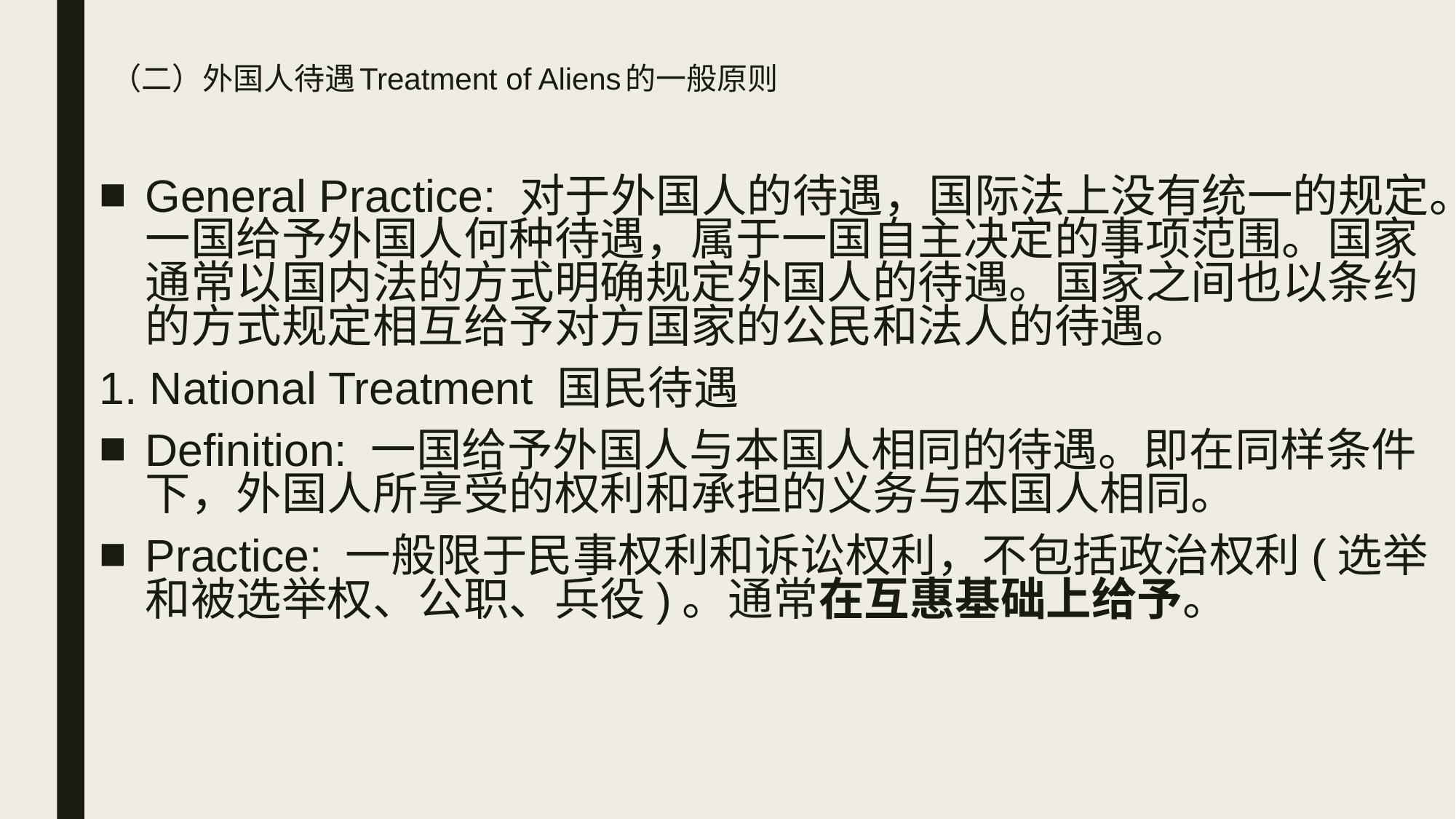

# （二）外国人待遇Treatment of Aliens的一般原则
General Practice: 对于外国人的待遇，国际法上没有统一的规定。一国给予外国人何种待遇，属于一国自主决定的事项范围。国家通常以国内法的方式明确规定外国人的待遇。国家之间也以条约的方式规定相互给予对方国家的公民和法人的待遇。
1. National Treatment 国民待遇
Definition: 一国给予外国人与本国人相同的待遇。即在同样条件下，外国人所享受的权利和承担的义务与本国人相同。
Practice: 一般限于民事权利和诉讼权利，不包括政治权利(选举和被选举权、公职、兵役)。通常在互惠基础上给予。